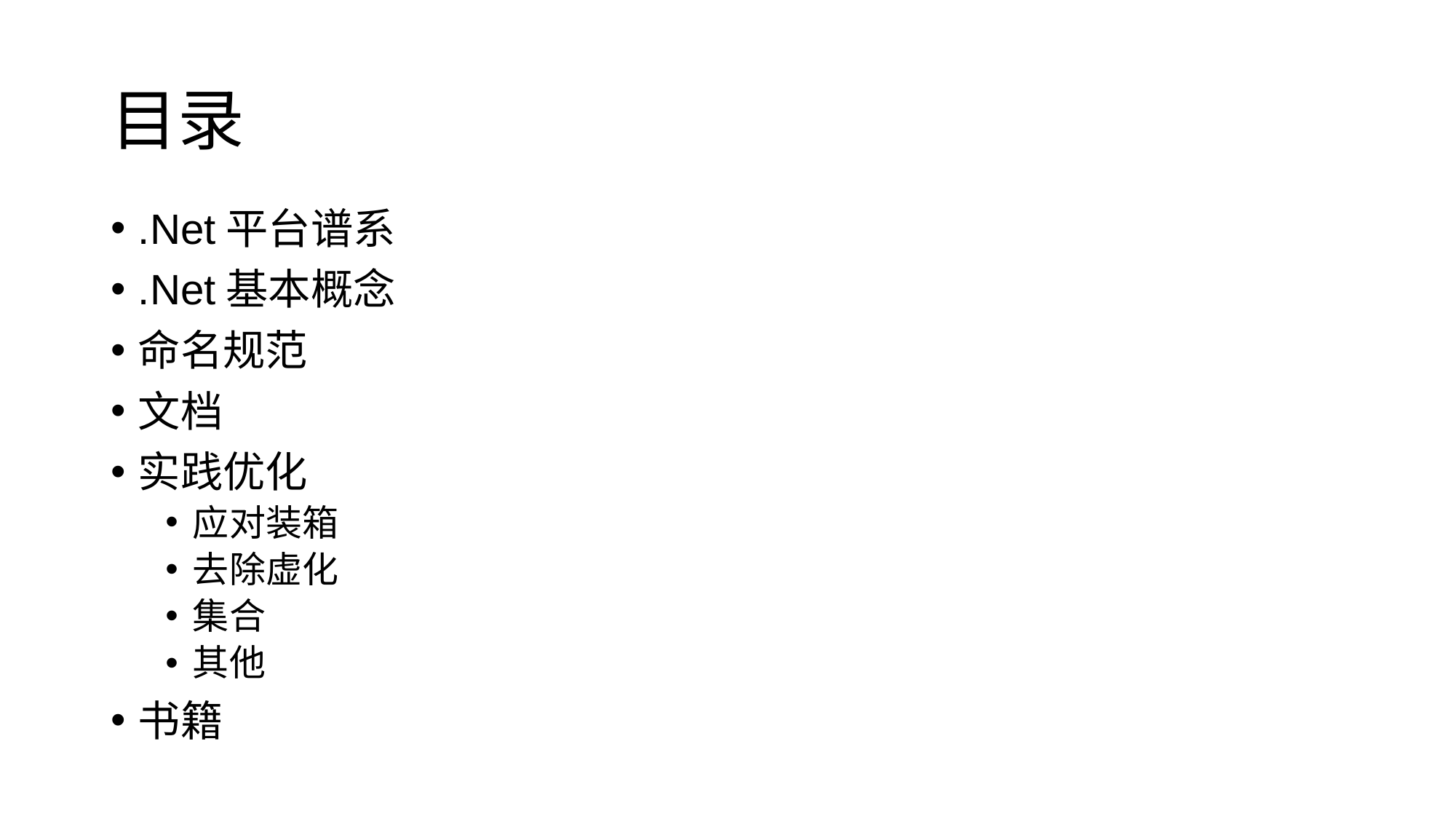

# 目录
.Net平台谱系
.Net基本概念
命名规范
文档
实践优化
应对装箱
去除虚化
集合
其他
书籍